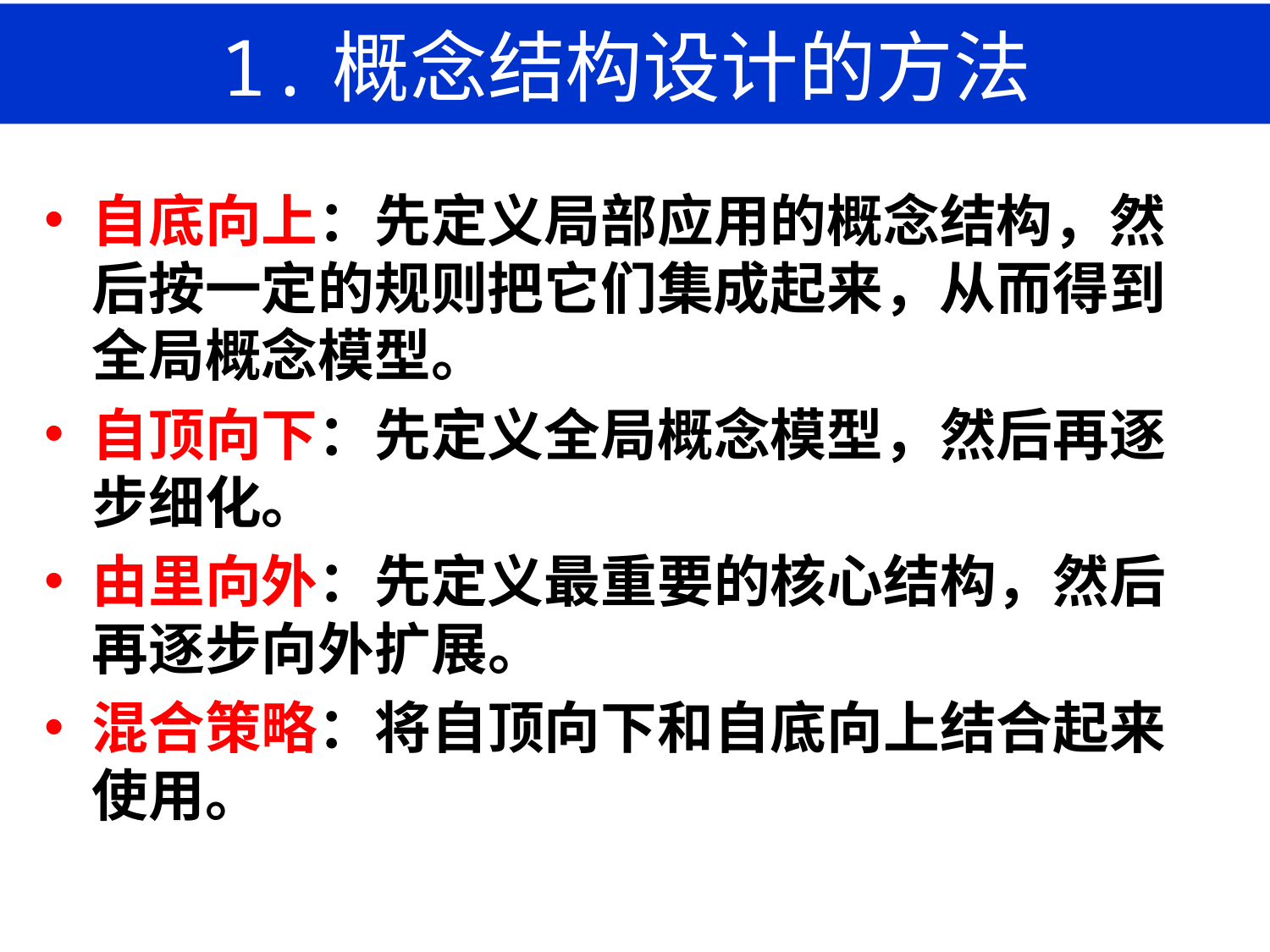

# 1.概念结构设计的方法
自底向上：先定义局部应用的概念结构，然后按一定的规则把它们集成起来，从而得到全局概念模型。
自顶向下：先定义全局概念模型，然后再逐步细化。
由里向外：先定义最重要的核心结构，然后再逐步向外扩展。
混合策略：将自顶向下和自底向上结合起来使用。